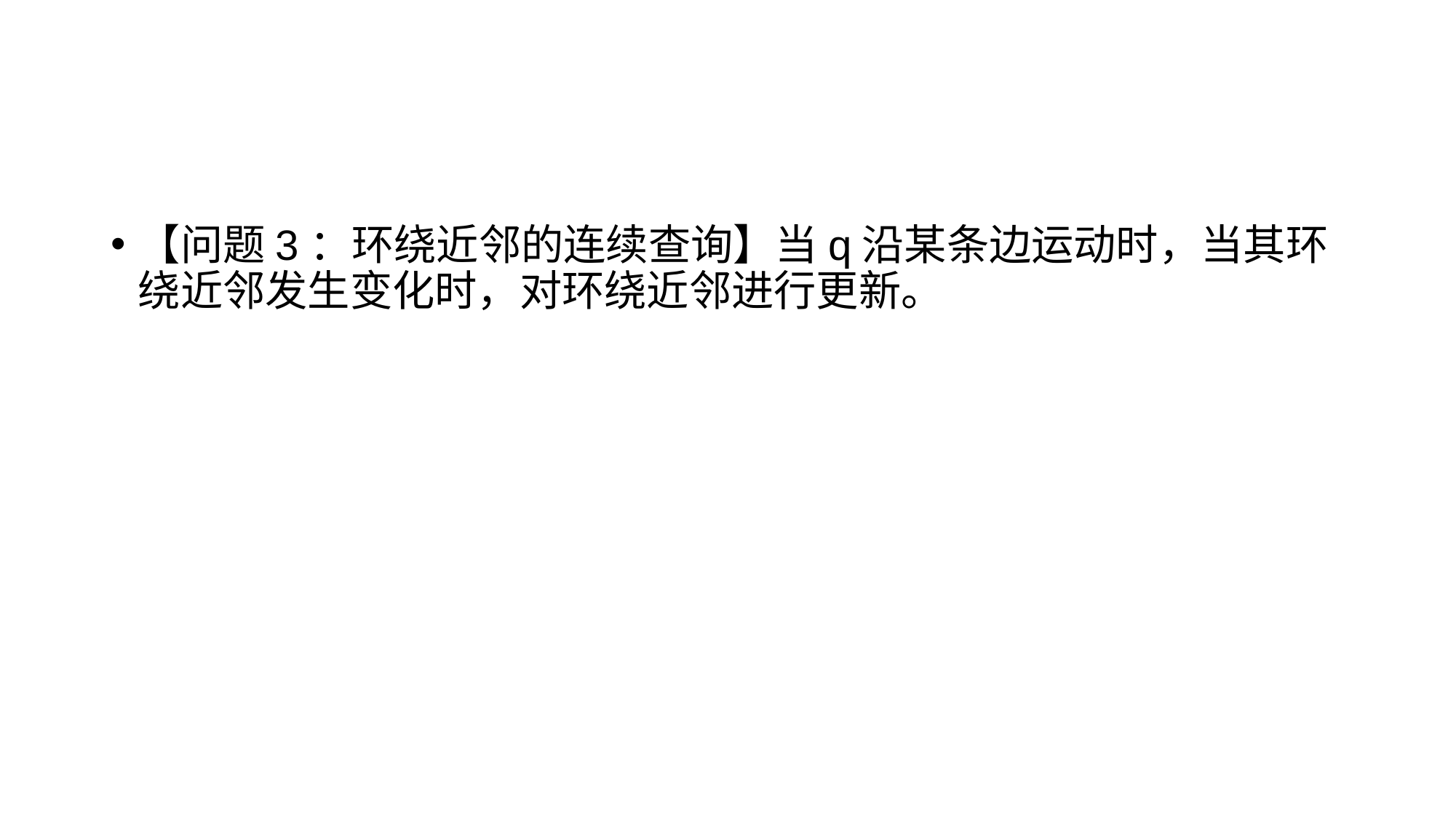

#
【问题3：环绕近邻的连续查询】当q沿某条边运动时，当其环绕近邻发生变化时，对环绕近邻进行更新。